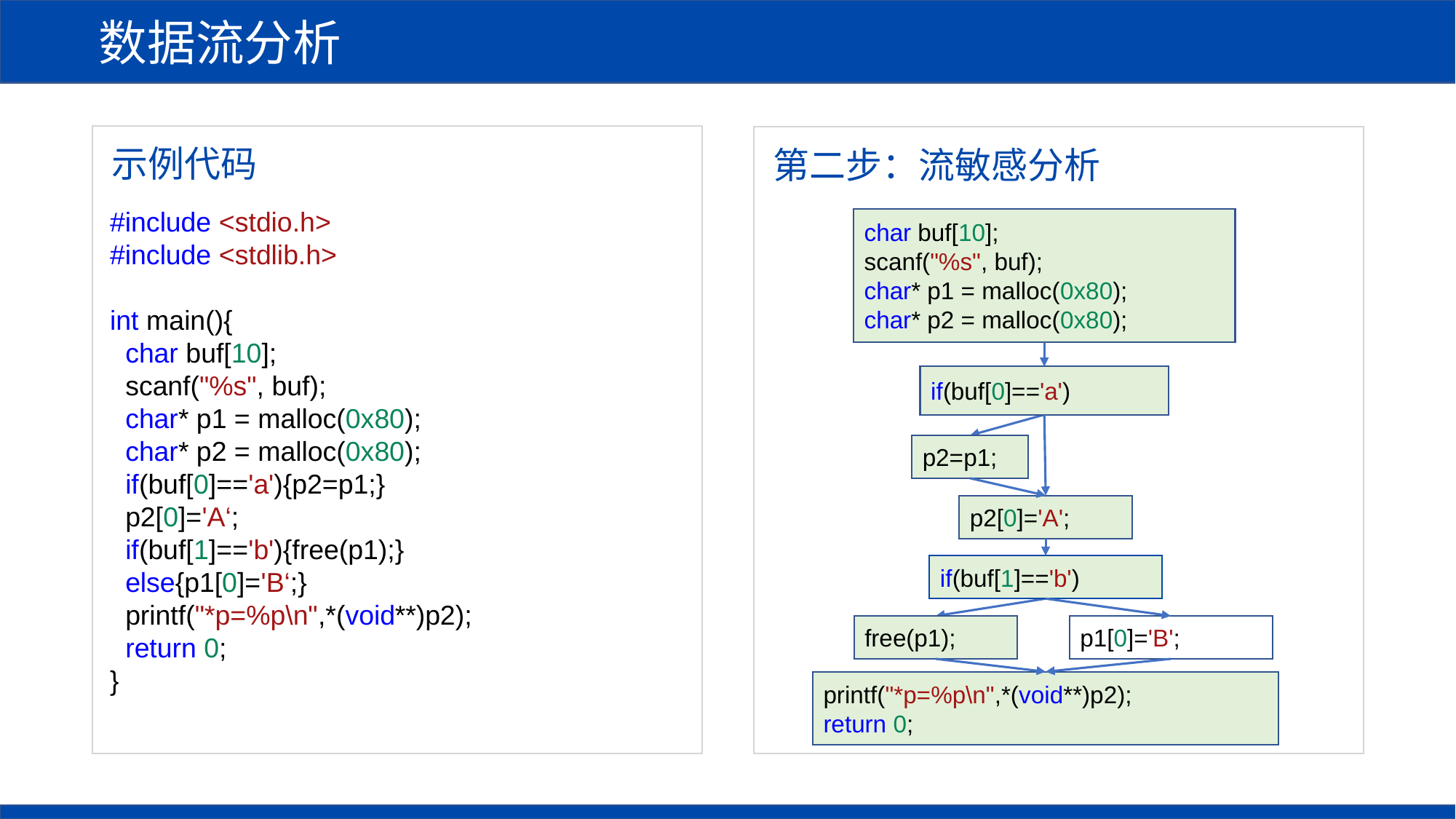

数据流分析

示例代码
第二步：流敏感分析
#include <stdio.h>
#include <stdlib.h>

int main(){
  char buf[10];
  scanf("%s", buf);
  char* p1 = malloc(0x80);
  char* p2 = malloc(0x80);
  if(buf[0]=='a'){p2=p1;}
  p2[0]='A‘;
  if(buf[1]=='b'){free(p1);}
  else{p1[0]='B‘;}
  printf("*p=%p\n",*(void**)p2);
  return 0;
}
char buf[10];
scanf("%s", buf);
char* p1 = malloc(0x80);
char* p2 = malloc(0x80);
if(buf[0]=='a')
p2=p1;
p2[0]='A';
if(buf[1]=='b')
free(p1);
p1[0]='B';
printf("*p=%p\n",*(void**)p2);
return 0;